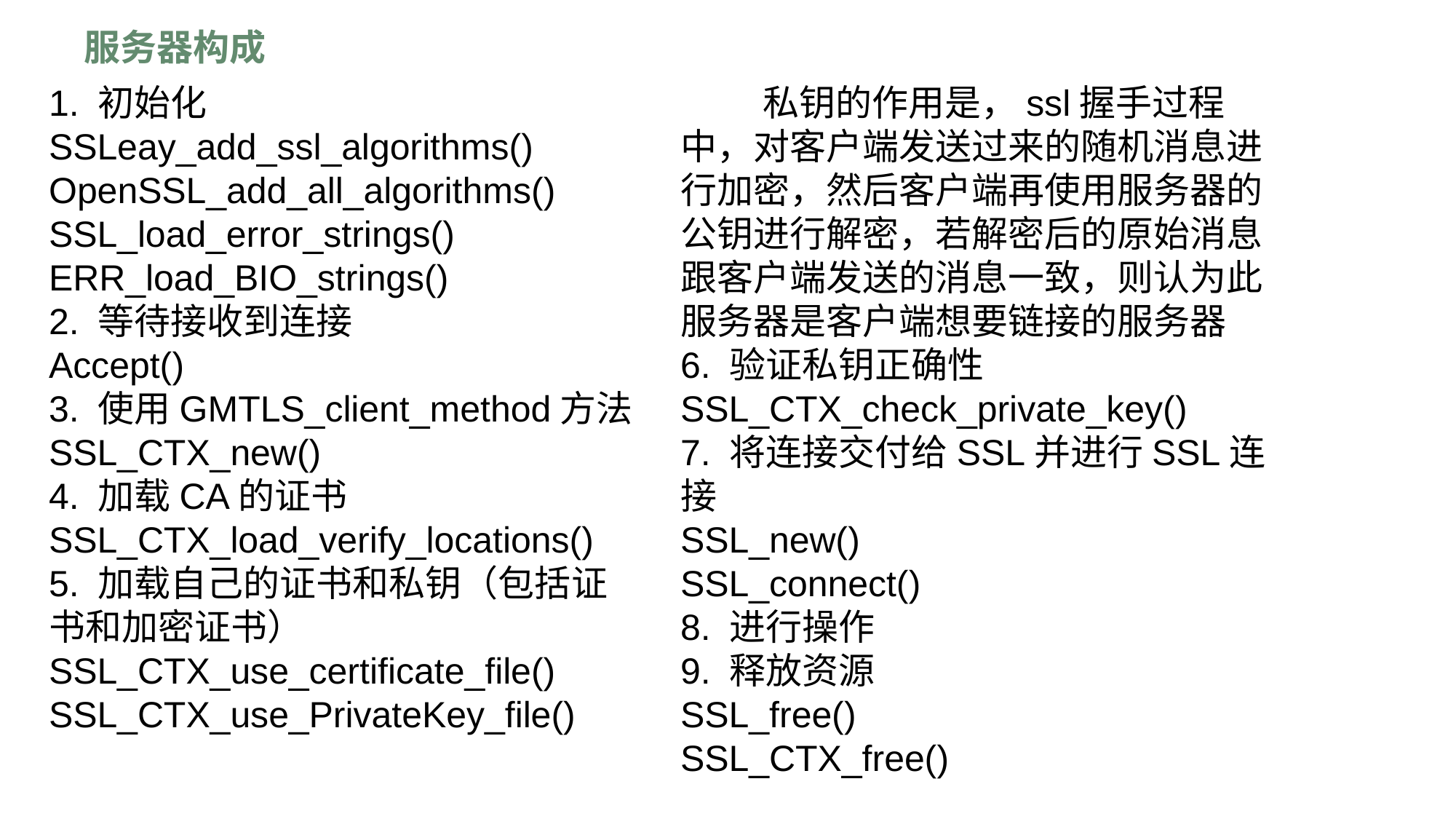

服务器构成
1. 初始化SSLeay_add_ssl_algorithms()OpenSSL_add_all_algorithms()SSL_load_error_strings()ERR_load_BIO_strings()
2. 等待接收到连接Accept()
3. 使用GMTLS_client_method方法SSL_CTX_new()
4. 加载CA的证书SSL_CTX_load_verify_locations()
5. 加载自己的证书和私钥（包括证书和加密证书）SSL_CTX_use_certificate_file()SSL_CTX_use_PrivateKey_file()

         私钥的作用是，ssl握手过程中，对客户端发送过来的随机消息进行加密，然后客户端再使用服务器的公钥进行解密，若解密后的原始消息跟客户端发送的消息一致，则认为此服务器是客户端想要链接的服务器6. 验证私钥正确性SSL_CTX_check_private_key()7. 将连接交付给SSL并进行SSL连接SSL_new()SSL_connect()8. 进行操作9. 释放资源SSL_free()SSL_CTX_free()